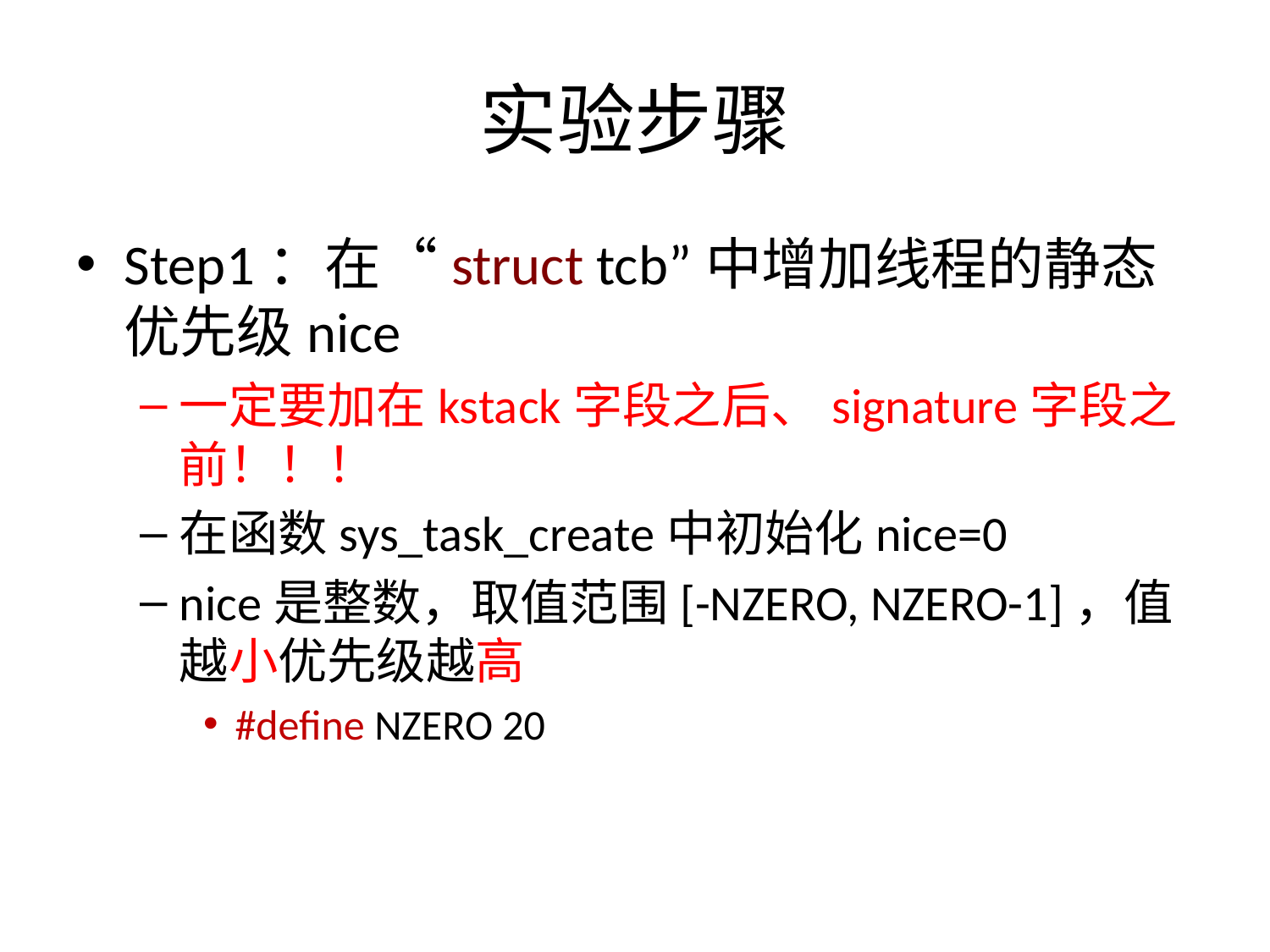

# 实验步骤
Step1：在“struct tcb”中增加线程的静态优先级nice
一定要加在kstack字段之后、signature字段之前！！！
在函数sys_task_create中初始化nice=0
nice是整数，取值范围[-NZERO, NZERO-1]，值越小优先级越高
#define NZERO 20